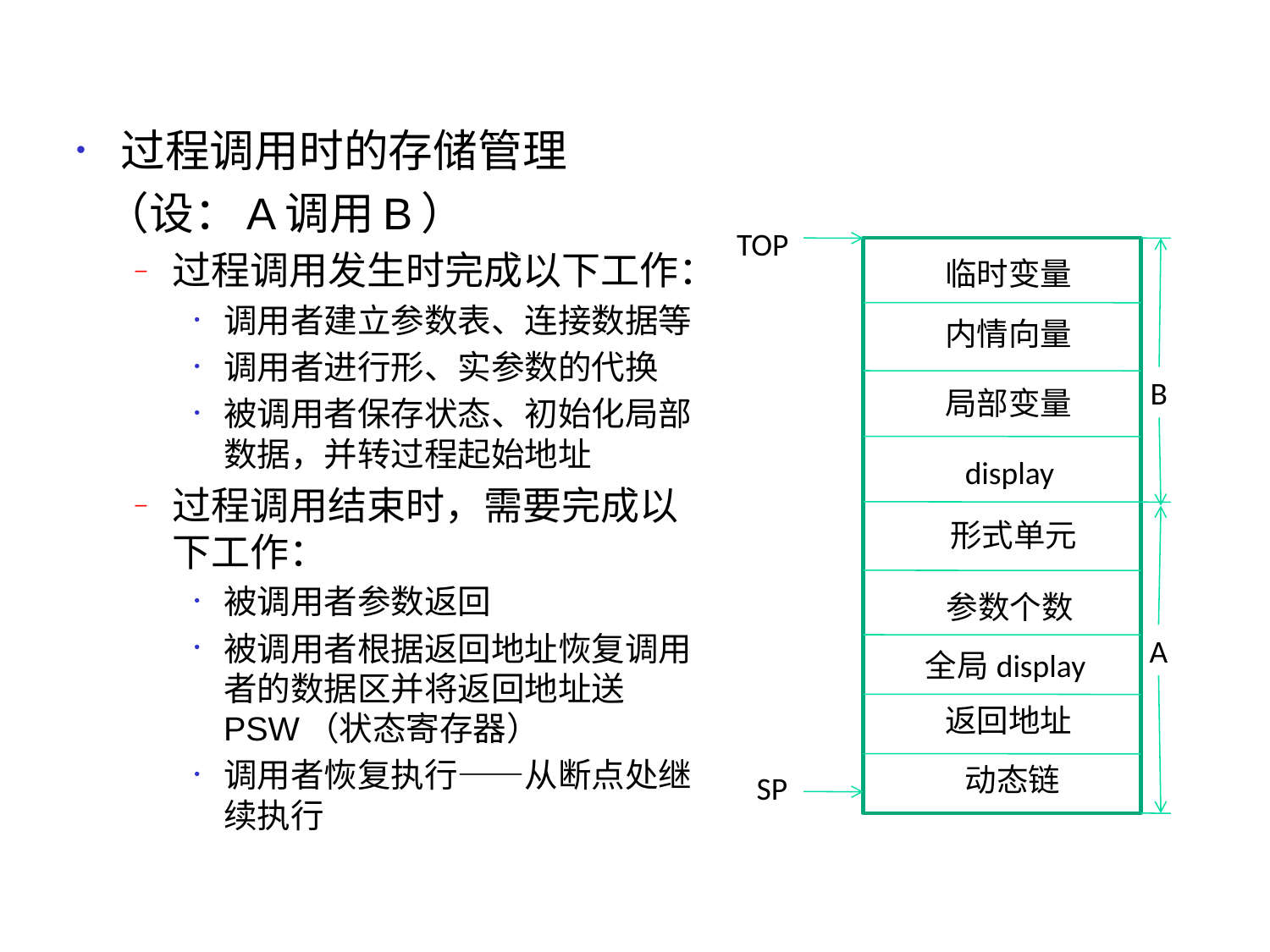

过程调用时的存储管理
  （设：A调用B）
过程调用发生时完成以下工作：
调用者建立参数表、连接数据等
调用者进行形、实参数的代换
被调用者保存状态、初始化局部数据，并转过程起始地址
过程调用结束时，需要完成以下工作：
被调用者参数返回
被调用者根据返回地址恢复调用者的数据区并将返回地址送PSW（状态寄存器）
调用者恢复执行——从断点处继续执行
TOP

临时变量
内情向量
B
局部变量
display
形式单元
参数个数
A
全局display
返回地址
动态链
SP
32